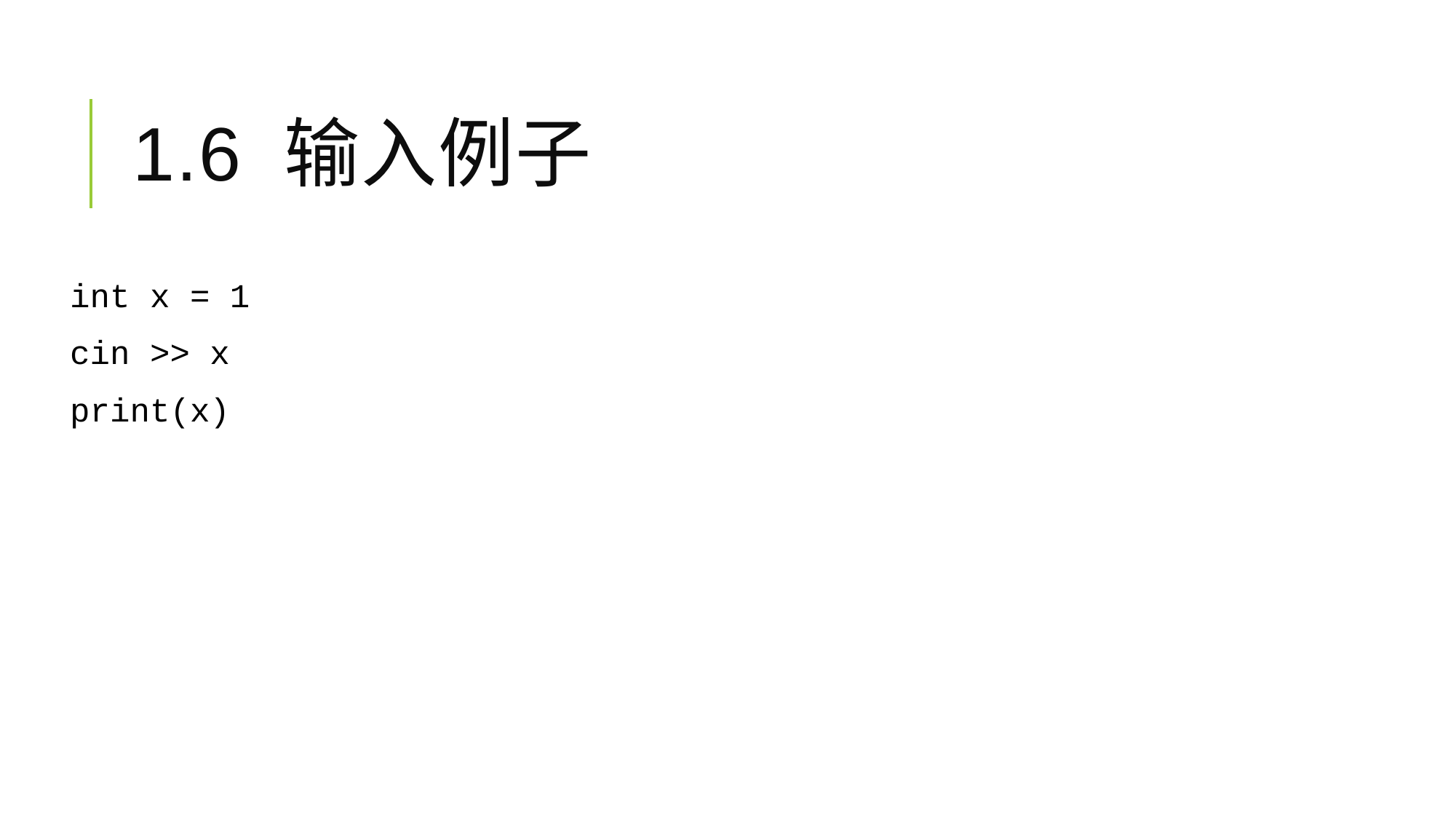

# 1.6 输入例子
int x = 1
cin >> x
print(x)